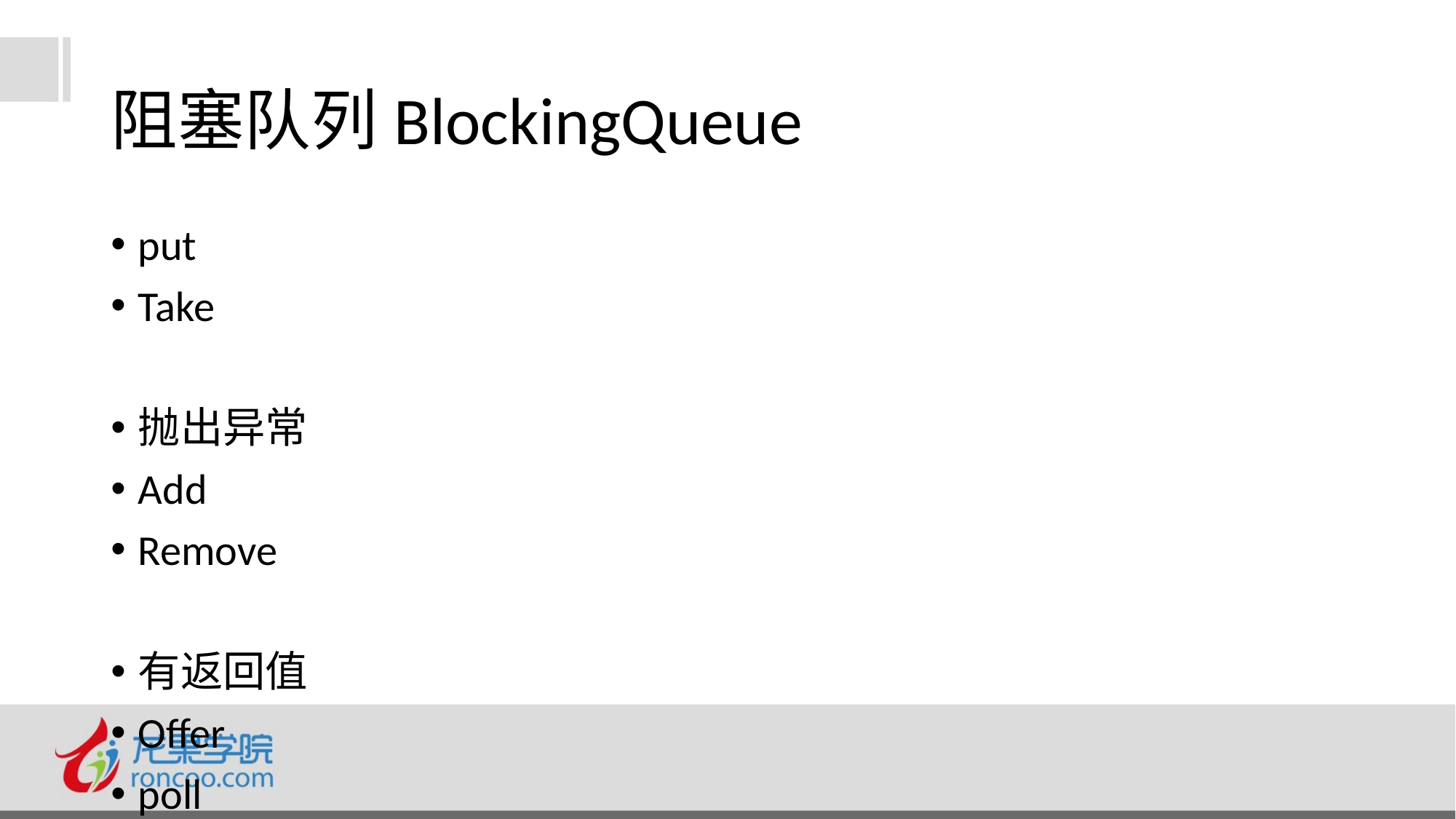

# 阻塞队列BlockingQueue
put
Take

抛出异常
Add
Remove

有返回值
Offer
poll